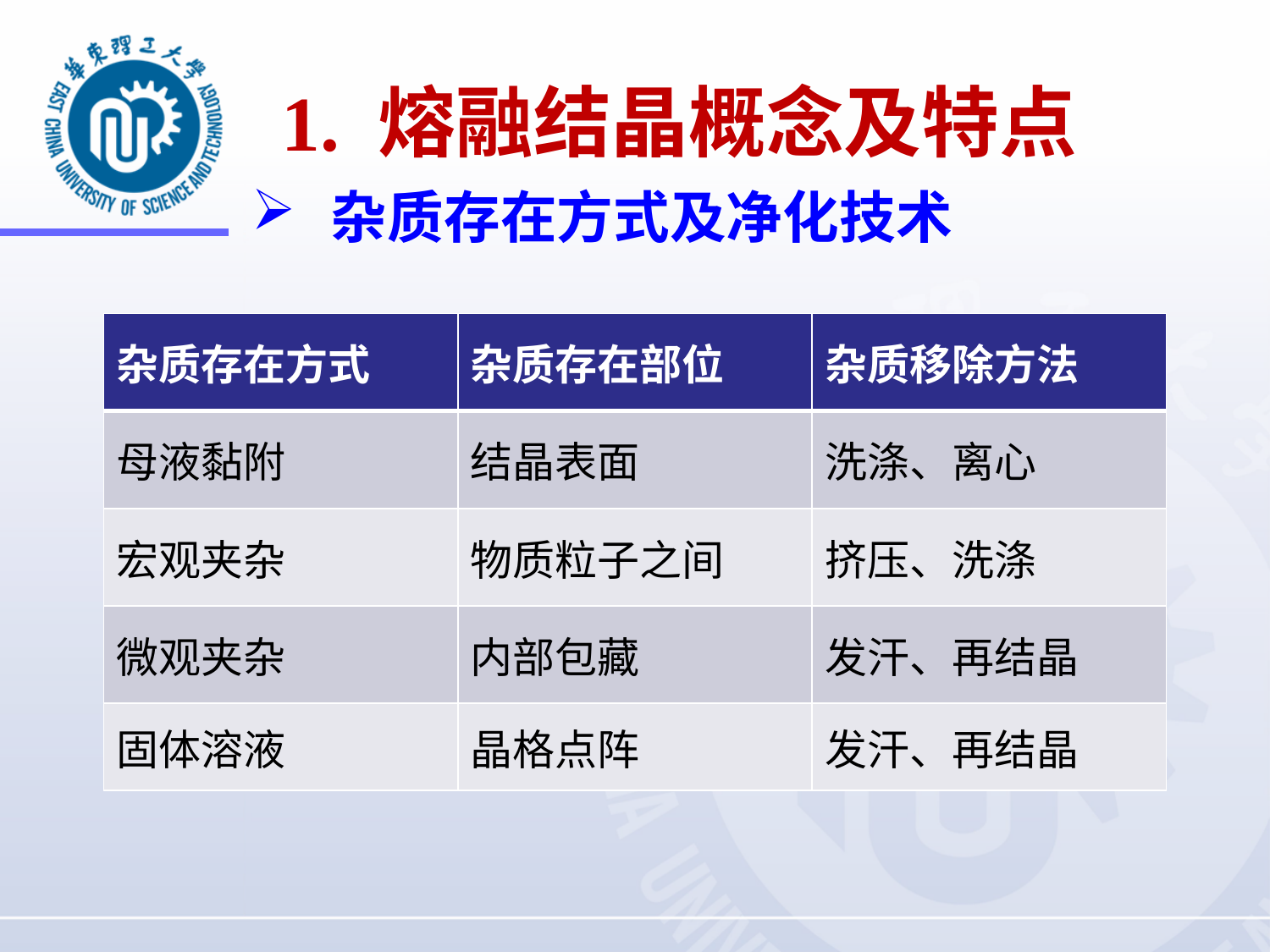

1. 熔融结晶概念及特点
杂质存在方式及净化技术
| 杂质存在方式 | 杂质存在部位 | 杂质移除方法 |
| --- | --- | --- |
| 母液黏附 | 结晶表面 | 洗涤、离心 |
| 宏观夹杂 | 物质粒子之间 | 挤压、洗涤 |
| 微观夹杂 | 内部包藏 | 发汗、再结晶 |
| 固体溶液 | 晶格点阵 | 发汗、再结晶 |